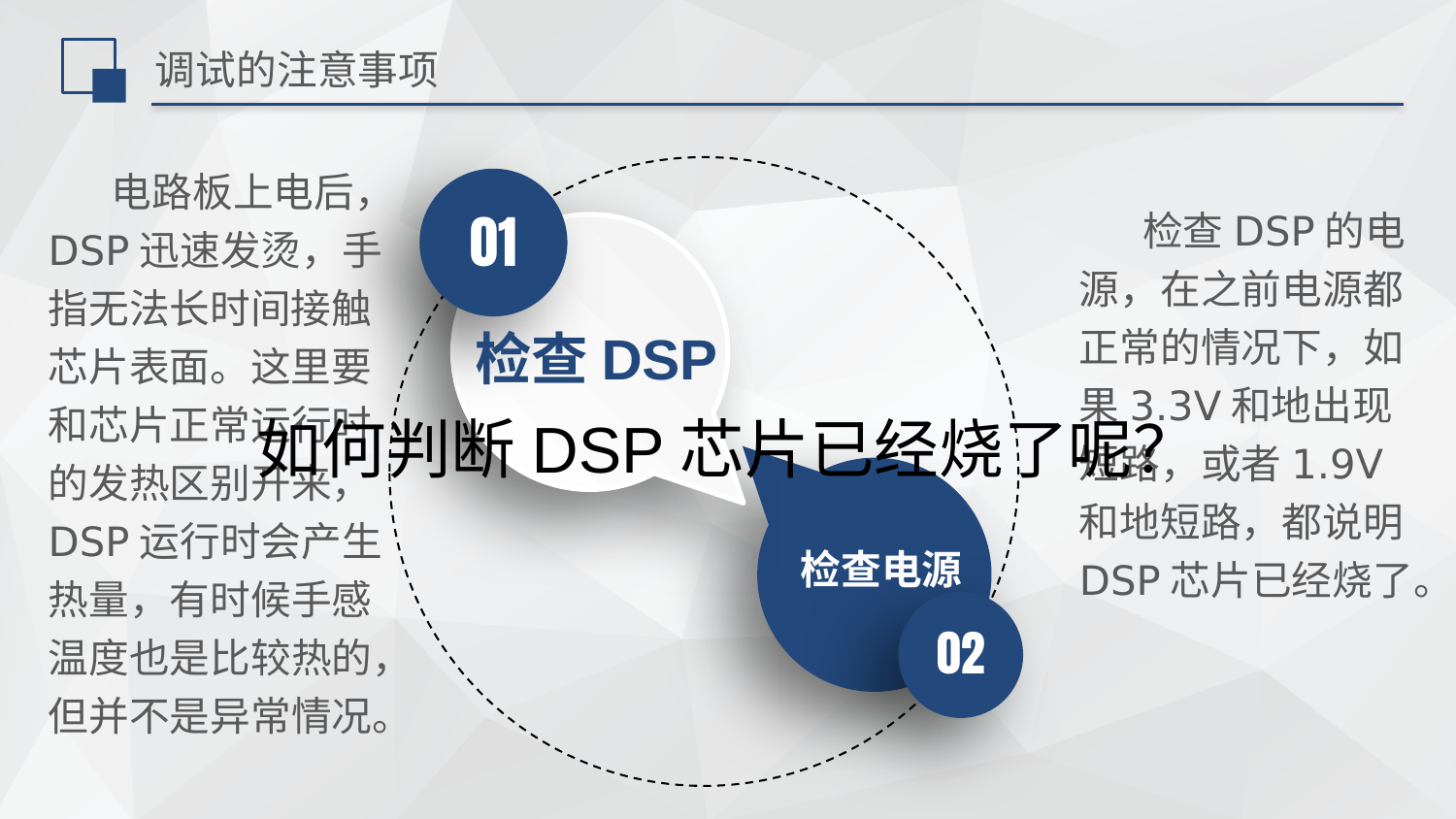

# 调试的注意事项
      电路板上电后，DSP迅速发烫，手指无法长时间接触芯片表面。这里要和芯片正常运行时的发热区别开来，DSP运行时会产生热量，有时候手感温度也是比较热的，但并不是异常情况。

01
      检查DSP的电源，在之前电源都正常的情况下，如果3.3V和地出现短路，或者1.9V和地短路，都说明DSP芯片已经烧了。

检查DSP

如何判断DSP芯片已经烧了呢？
检查电源

02